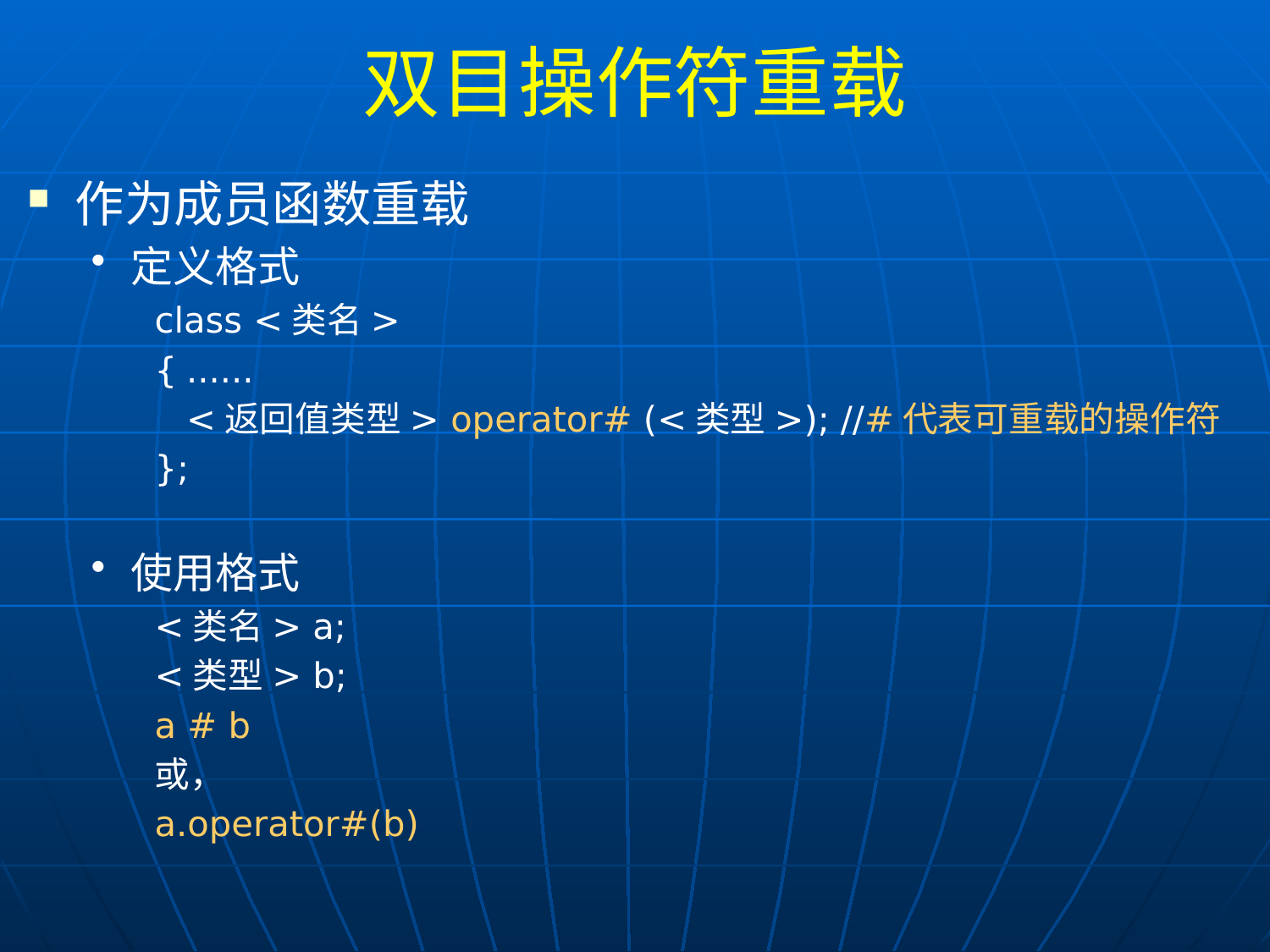

# 双目操作符重载
作为成员函数重载
定义格式
class <类名>
{	......
	<返回值类型> operator# (<类型>); //#代表可重载的操作符
};

使用格式
<类名> a;
<类型> b;
a # b
或，
a.operator#(b)